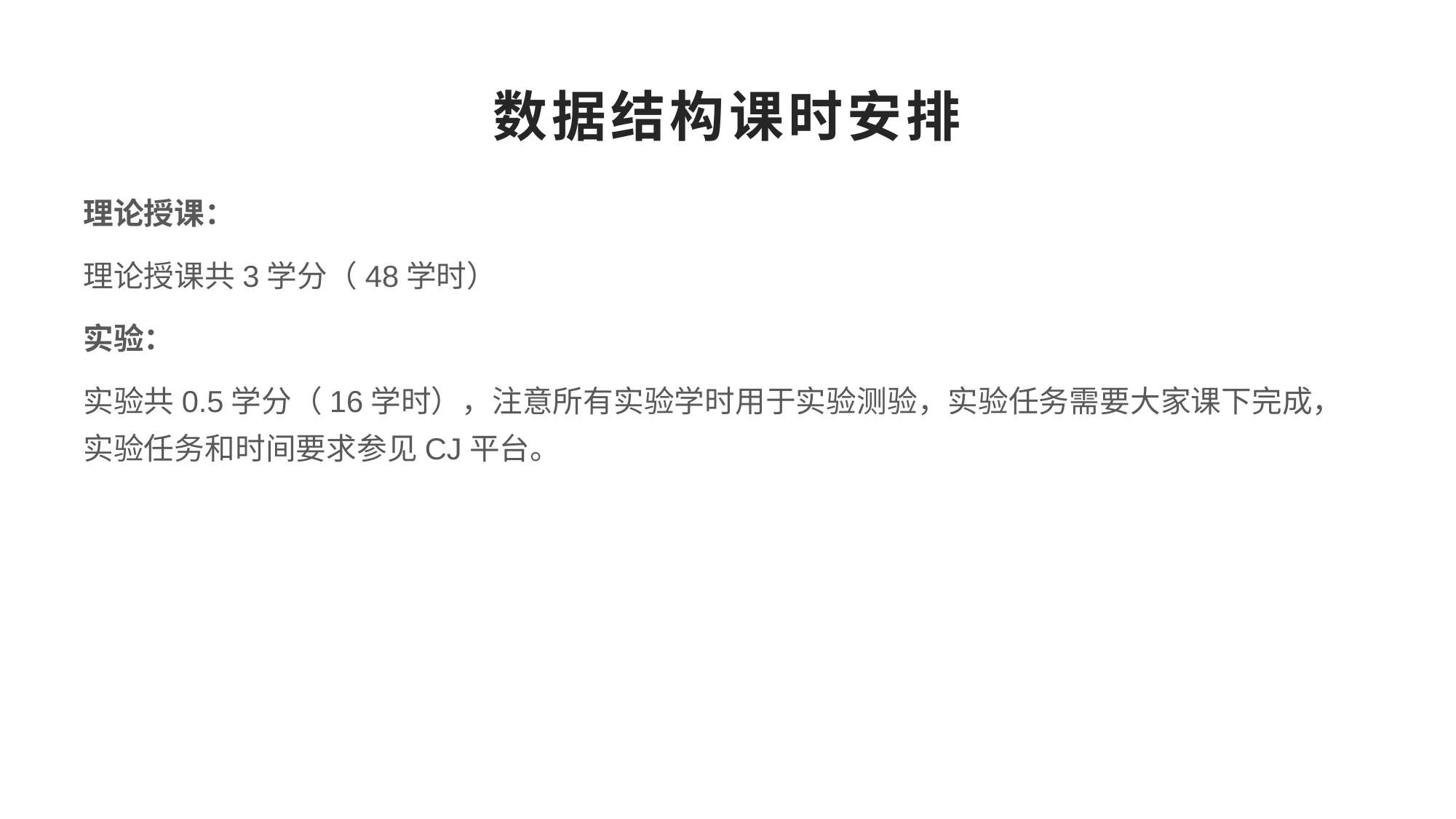

# 数据结构课时安排
理论授课：
理论授课共3学分（48学时）
实验：
实验共0.5学分（16学时），注意所有实验学时用于实验测验，实验任务需要大家课下完成，实验任务和时间要求参见CJ平台。